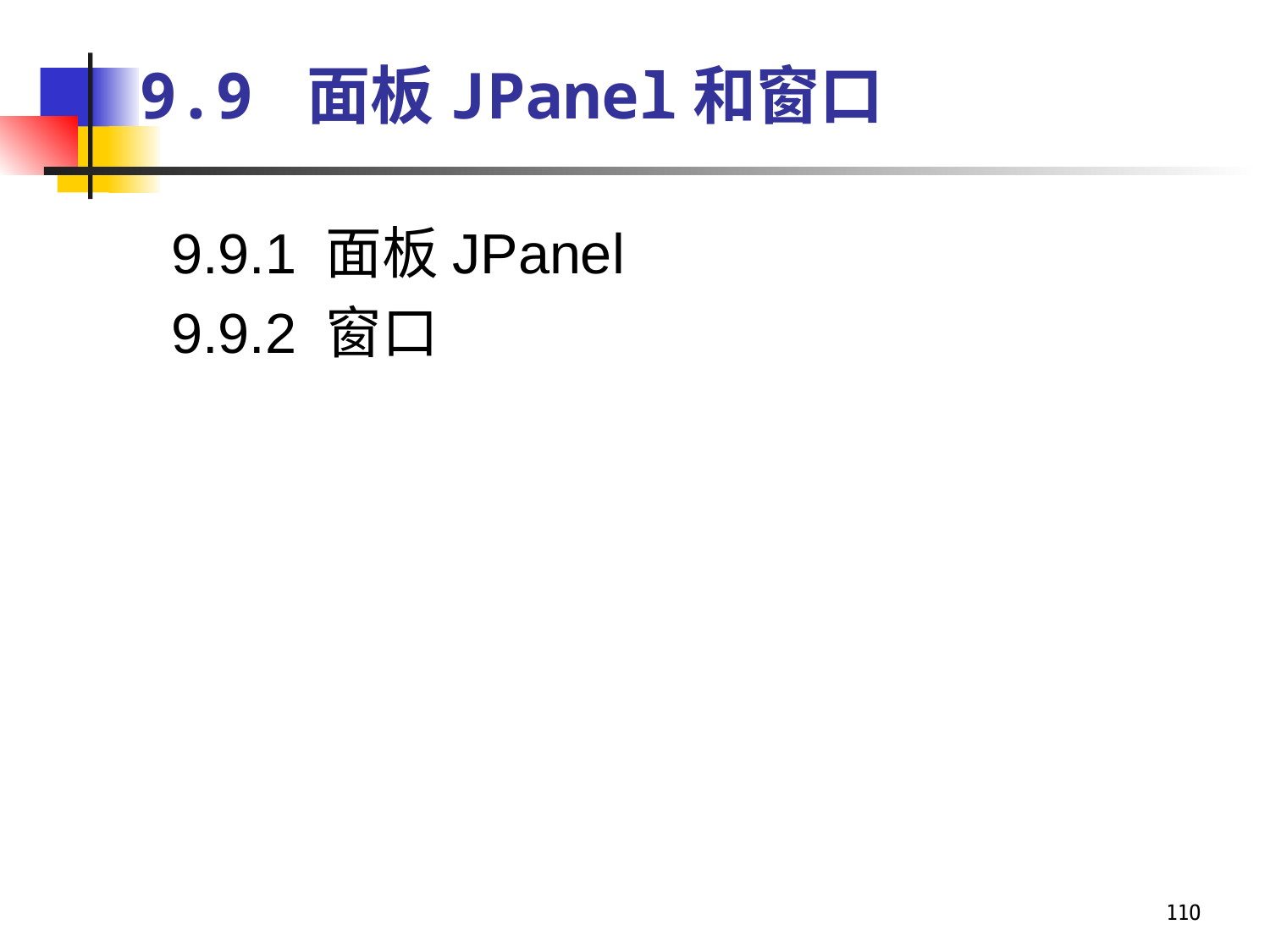

# 9.9 面板JPanel和窗口
9.9.1 面板JPanel
9.9.2 窗口